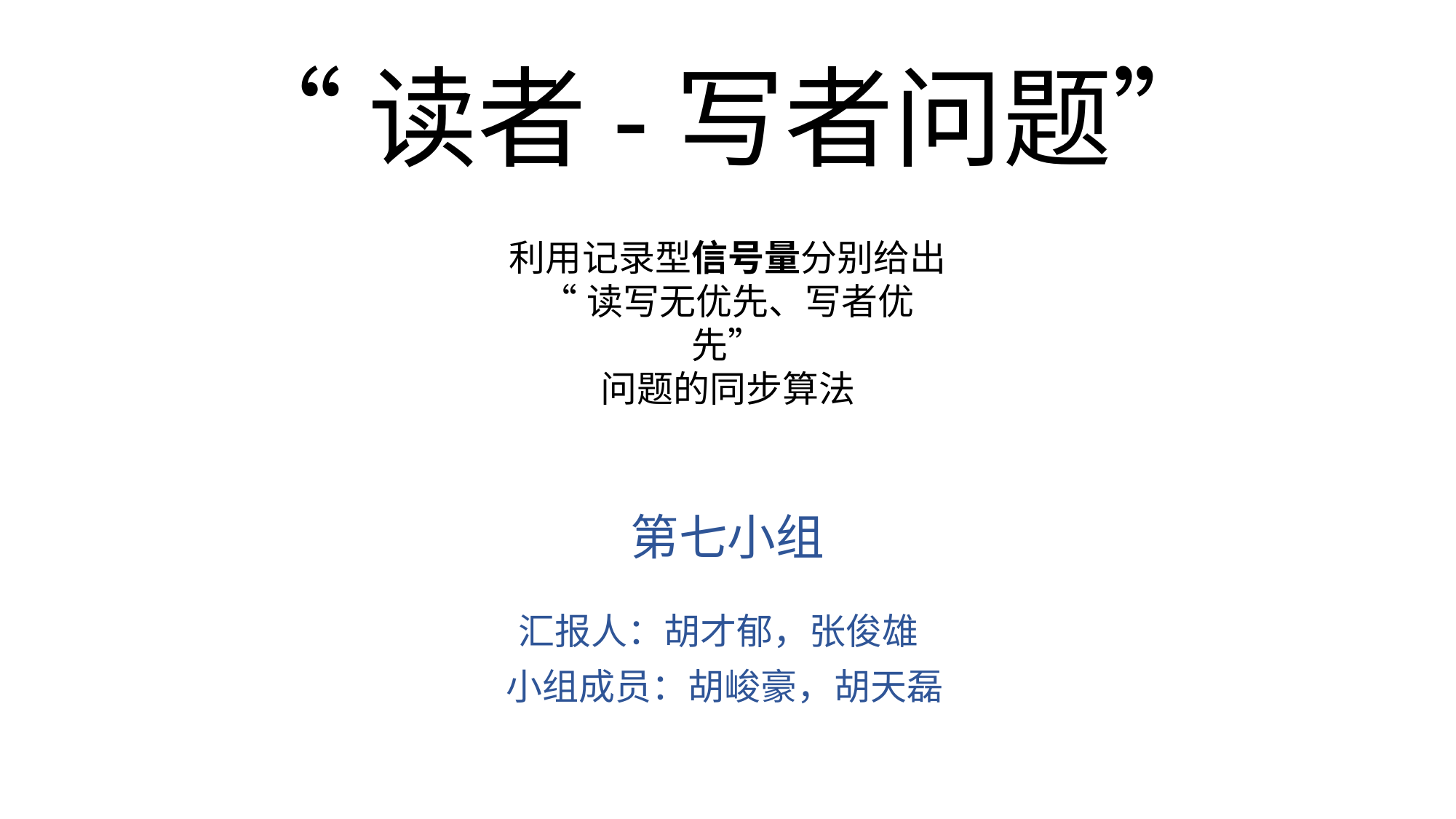

“读者-写者问题”
利用记录型信号量分别给出
“读写无优先、写者优先”
问题的同步算法
第七小组
汇报人：胡才郁，张俊雄
小组成员：胡峻豪，胡天磊